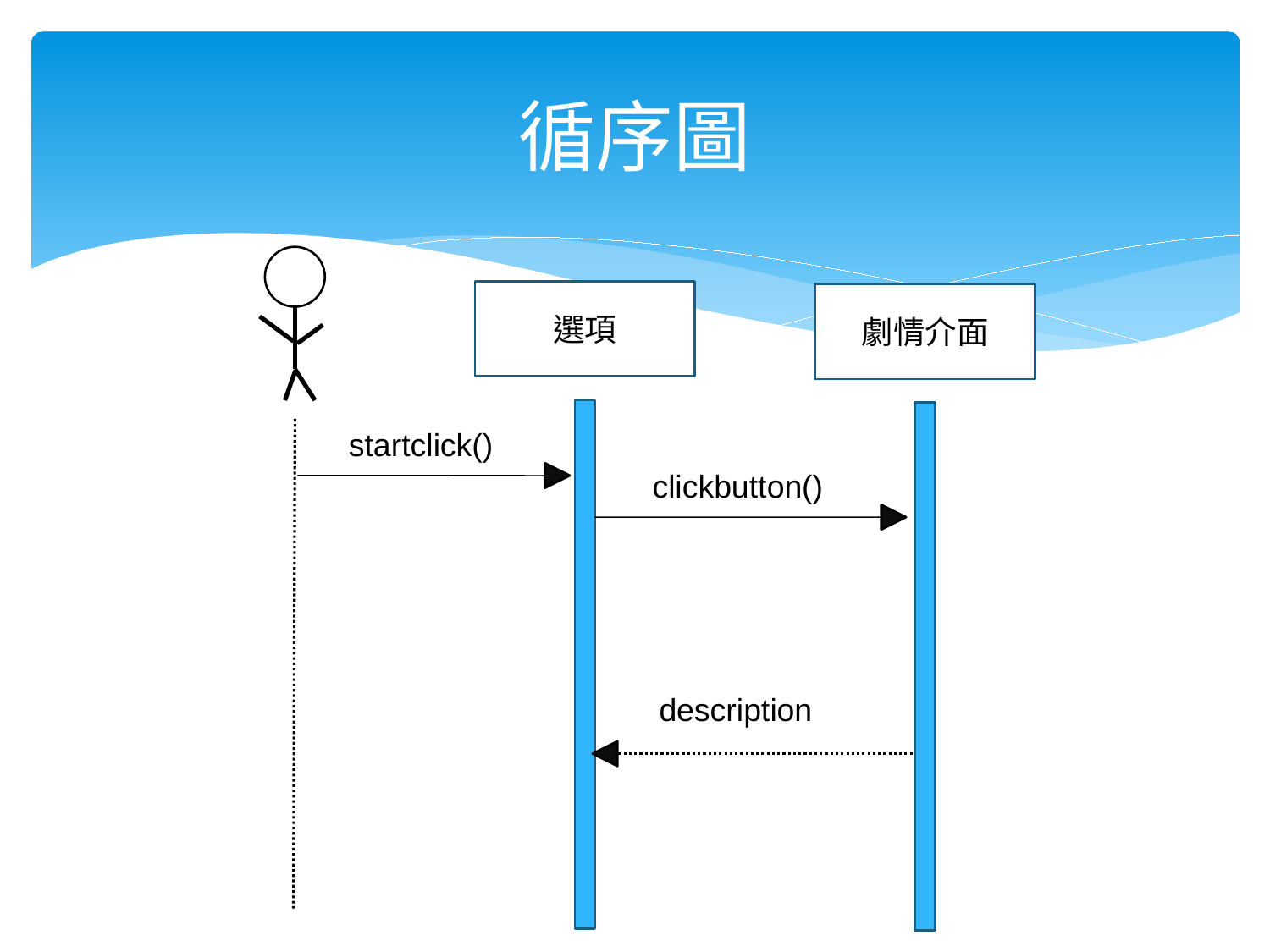

# 循序圖

選項
劇情介面

startclick()
clickbutton()

description